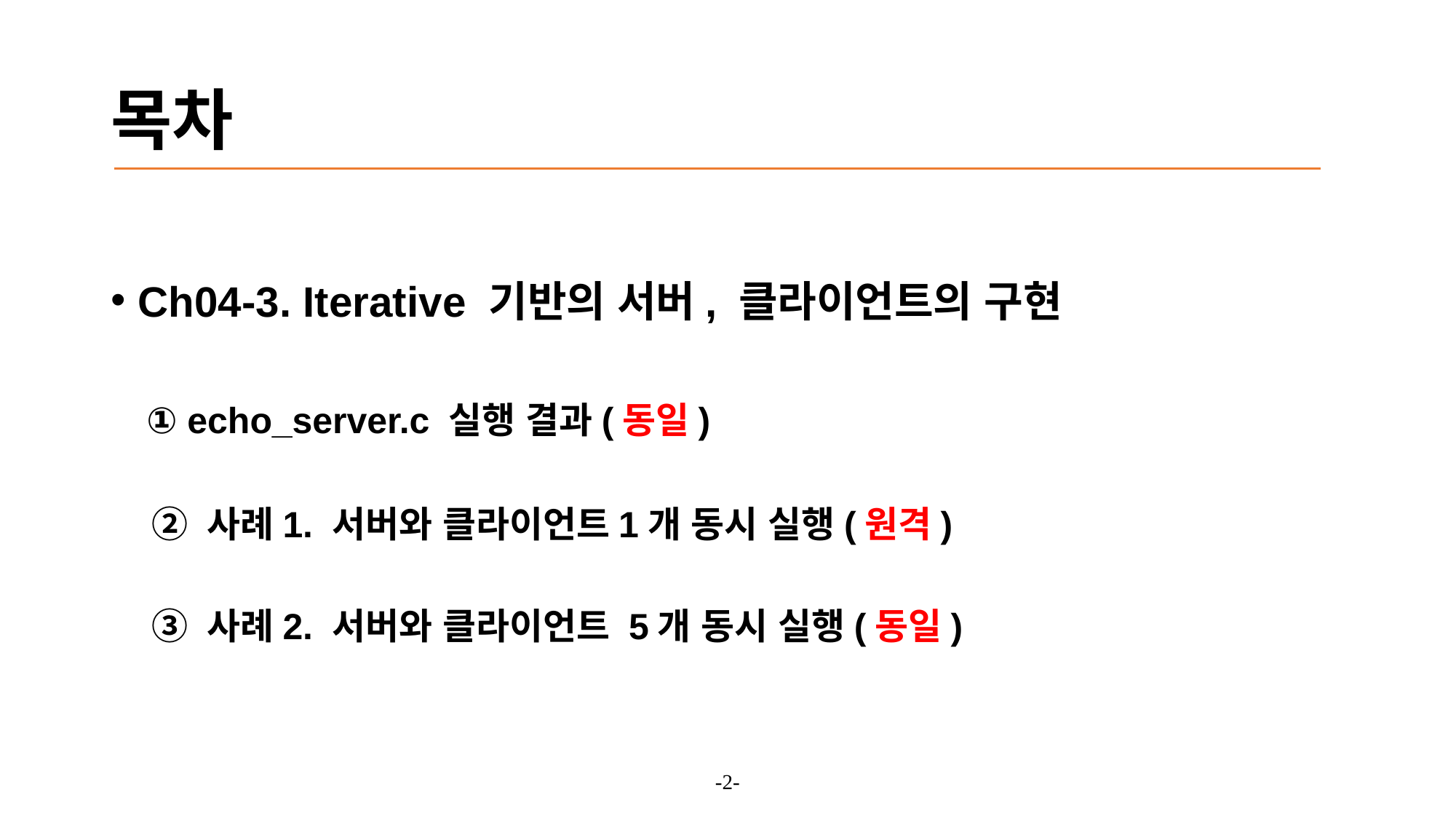

# 목차
Ch04-3. Iterative 기반의 서버, 클라이언트의 구현
   ① echo_server.c 실행 결과(동일)
    ② 사례1. 서버와 클라이언트1개 동시 실행(원격)
    ③ 사례2. 서버와 클라이언트 5개 동시 실행(동일)

-2-